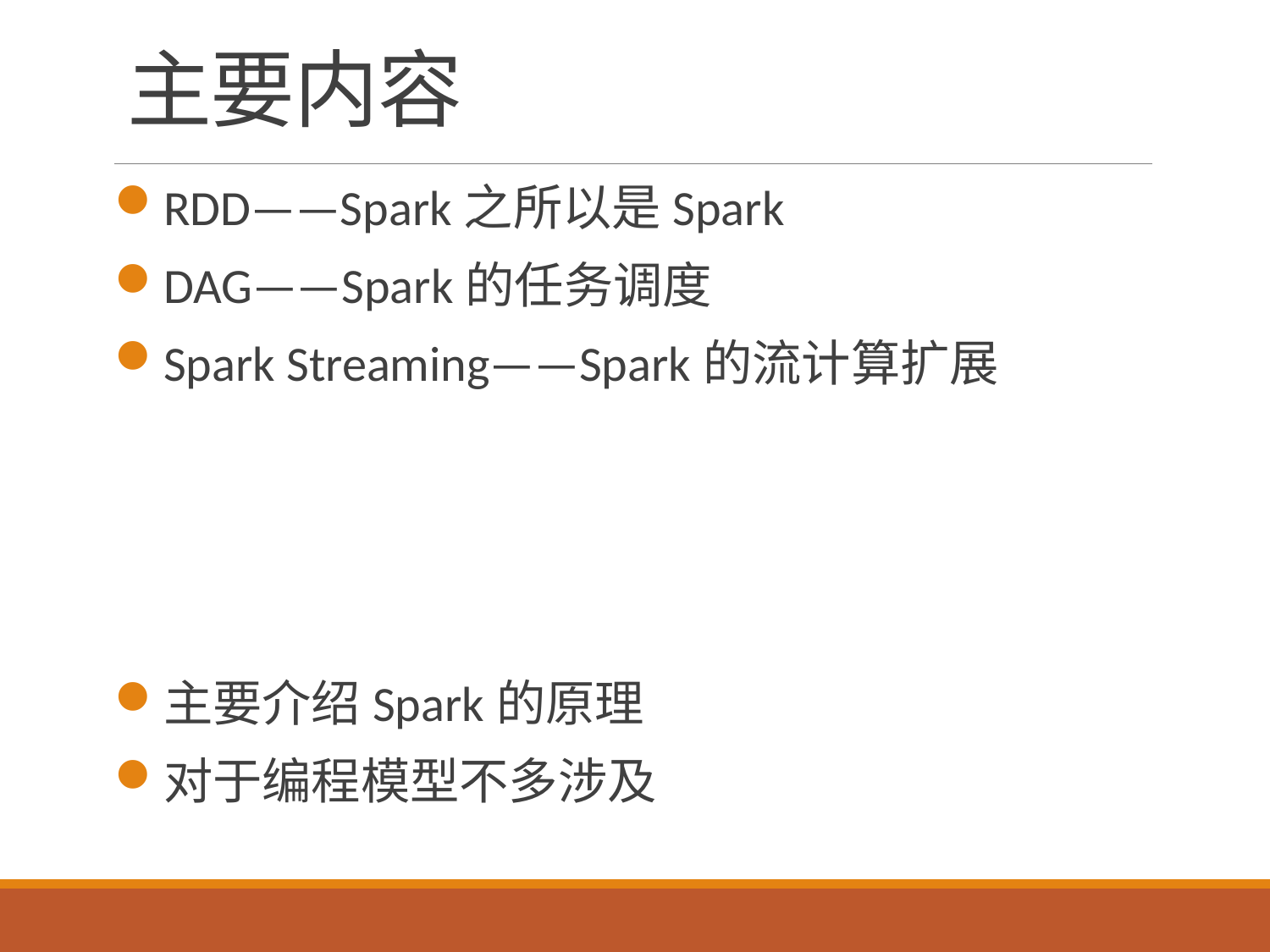

# 主要内容
RDD——Spark之所以是Spark
DAG——Spark的任务调度
Spark Streaming——Spark的流计算扩展
主要介绍Spark的原理
对于编程模型不多涉及